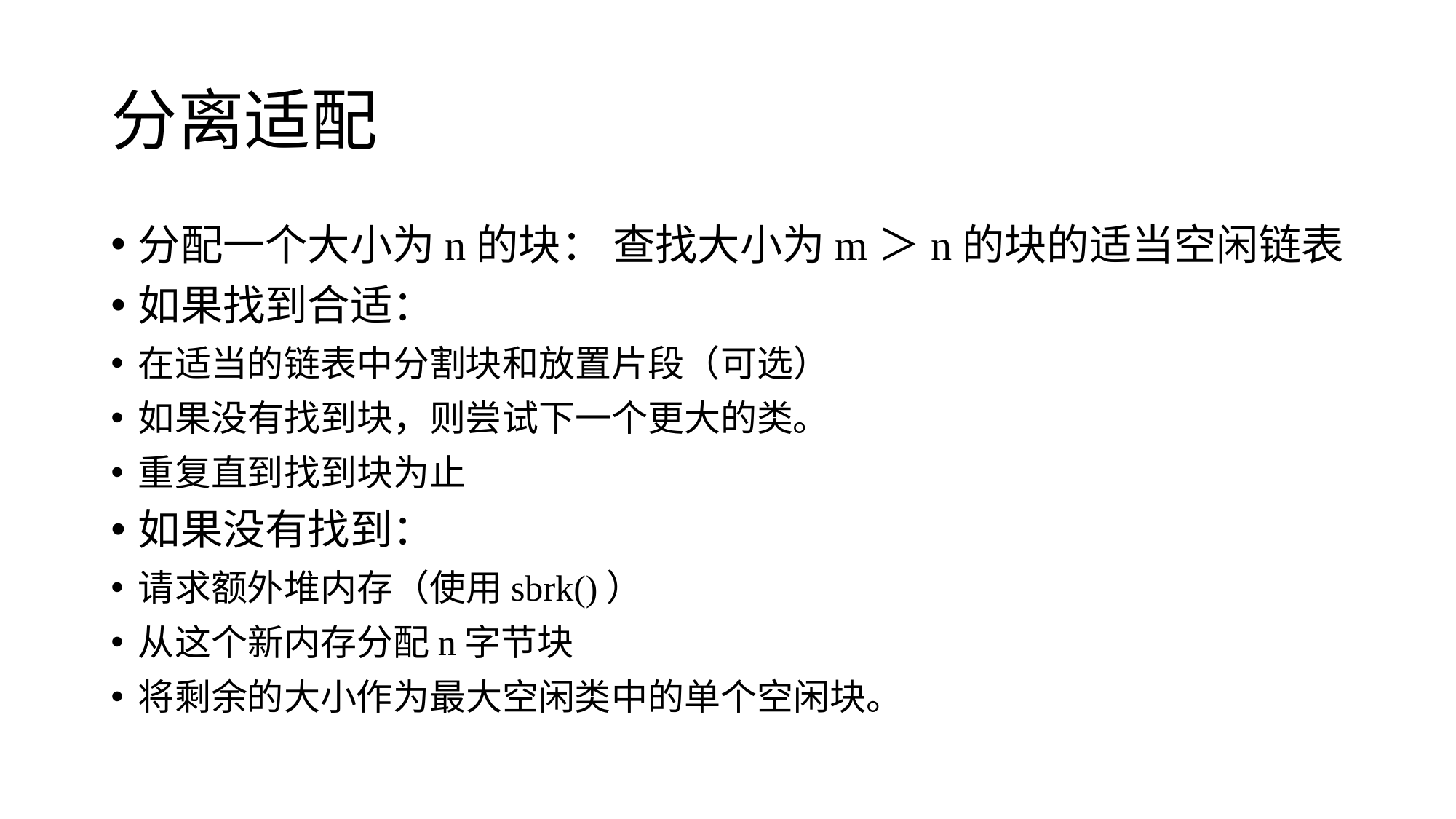

# 分离适配
分配一个大小为n的块： 查找大小为m＞n的块的适当空闲链表
如果找到合适：
在适当的链表中分割块和放置片段（可选）
如果没有找到块，则尝试下一个更大的类。
重复直到找到块为止
如果没有找到：
请求额外堆内存（使用sbrk()）
从这个新内存分配n字节块
将剩余的大小作为最大空闲类中的单个空闲块。